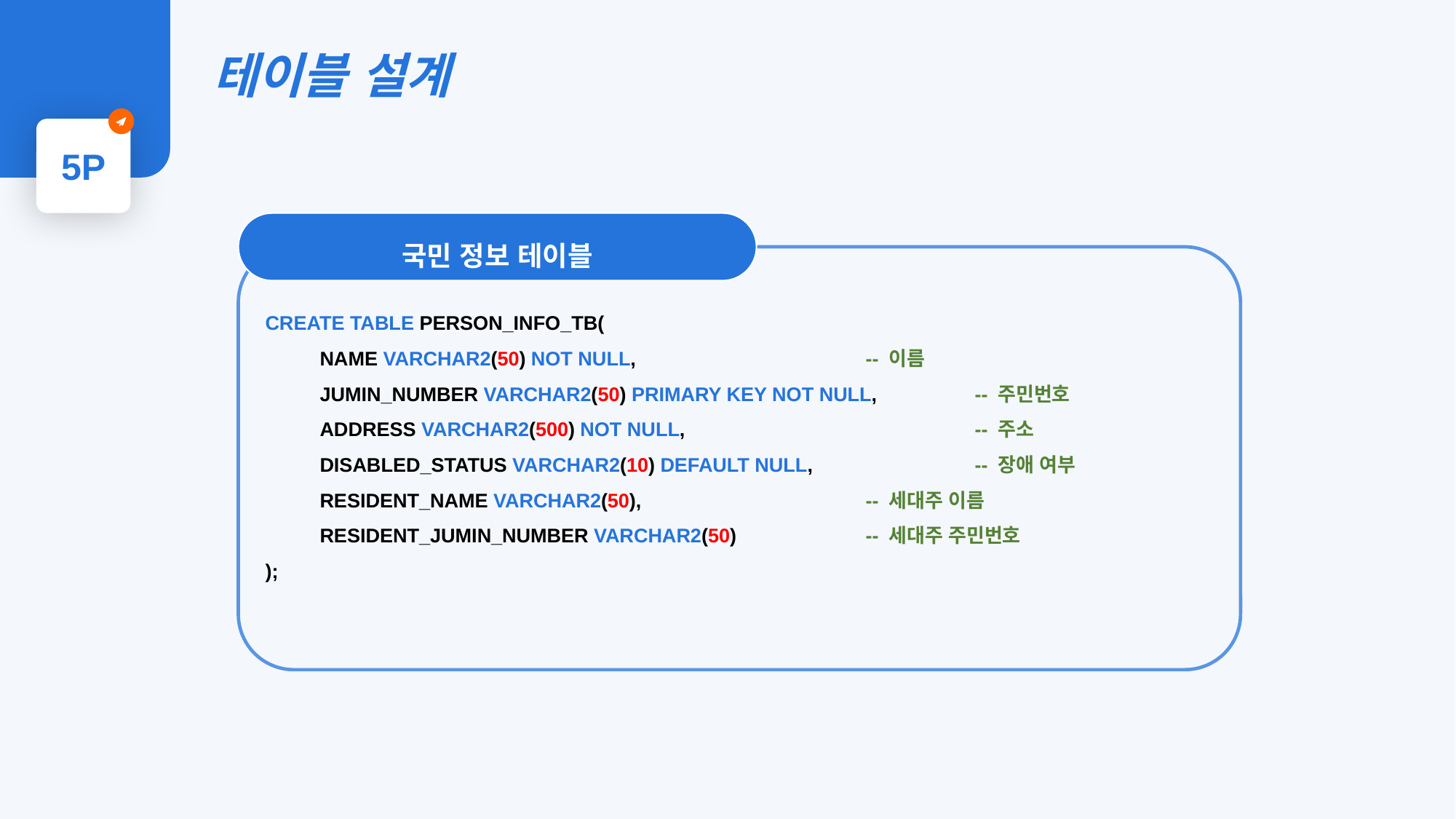

테이블 설계

5P
국민 정보 테이블
CREATE TABLE PERSON_INFO_TB(
NAME VARCHAR2(50) NOT NULL,			-- 이름
JUMIN_NUMBER VARCHAR2(50) PRIMARY KEY NOT NULL,	-- 주민번호
ADDRESS VARCHAR2(500) NOT NULL, 			-- 주소
DISABLED_STATUS VARCHAR2(10) DEFAULT NULL,		-- 장애 여부
RESIDENT_NAME VARCHAR2(50), 			-- 세대주 이름
RESIDENT_JUMIN_NUMBER VARCHAR2(50)		-- 세대주 주민번호
);